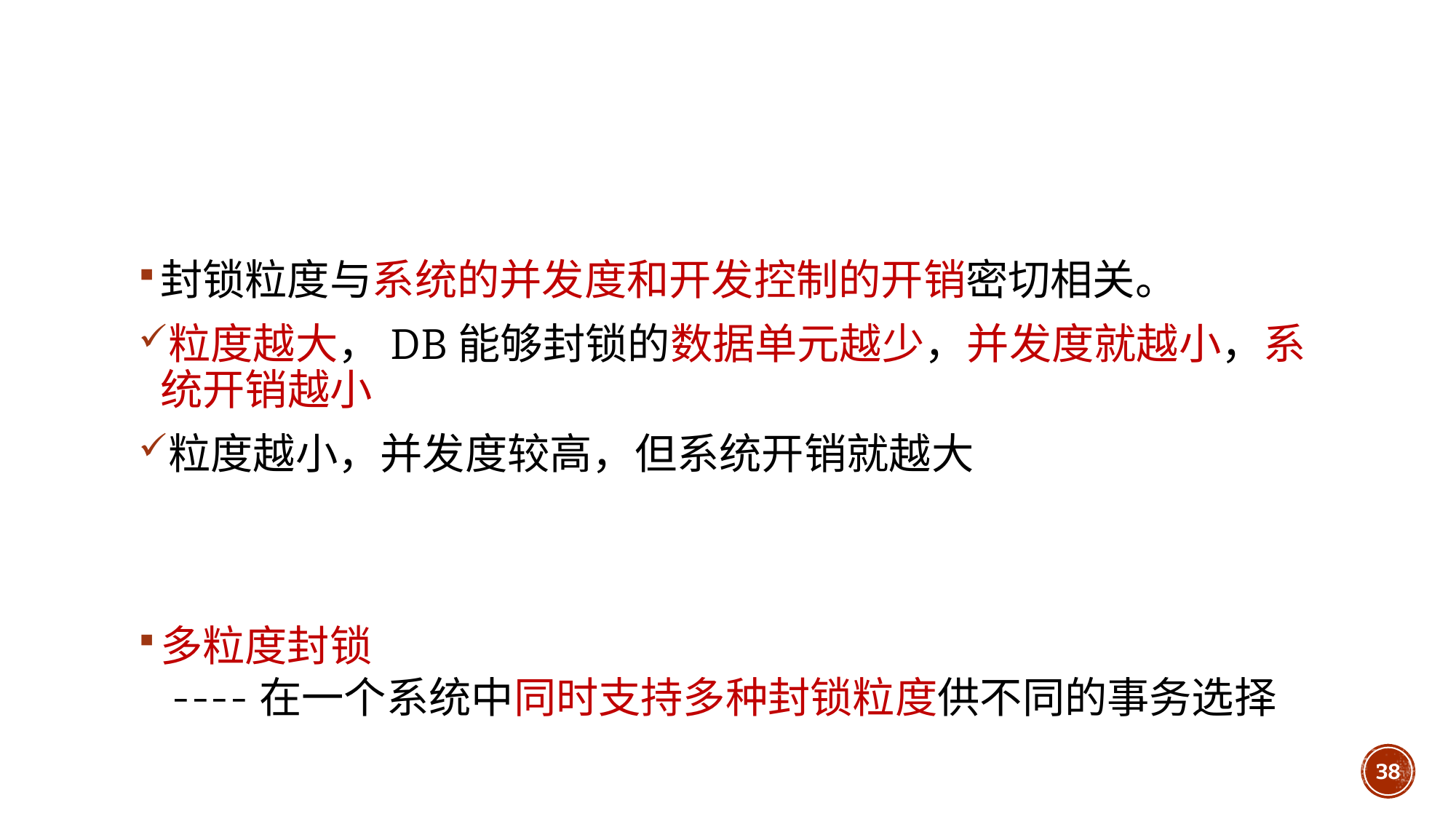

#
封锁粒度与系统的并发度和开发控制的开销密切相关。
粒度越大，DB能够封锁的数据单元越少，并发度就越小，系统开销越小
粒度越小，并发度较高，但系统开销就越大

多粒度封锁
----在一个系统中同时支持多种封锁粒度供不同的事务选择

38